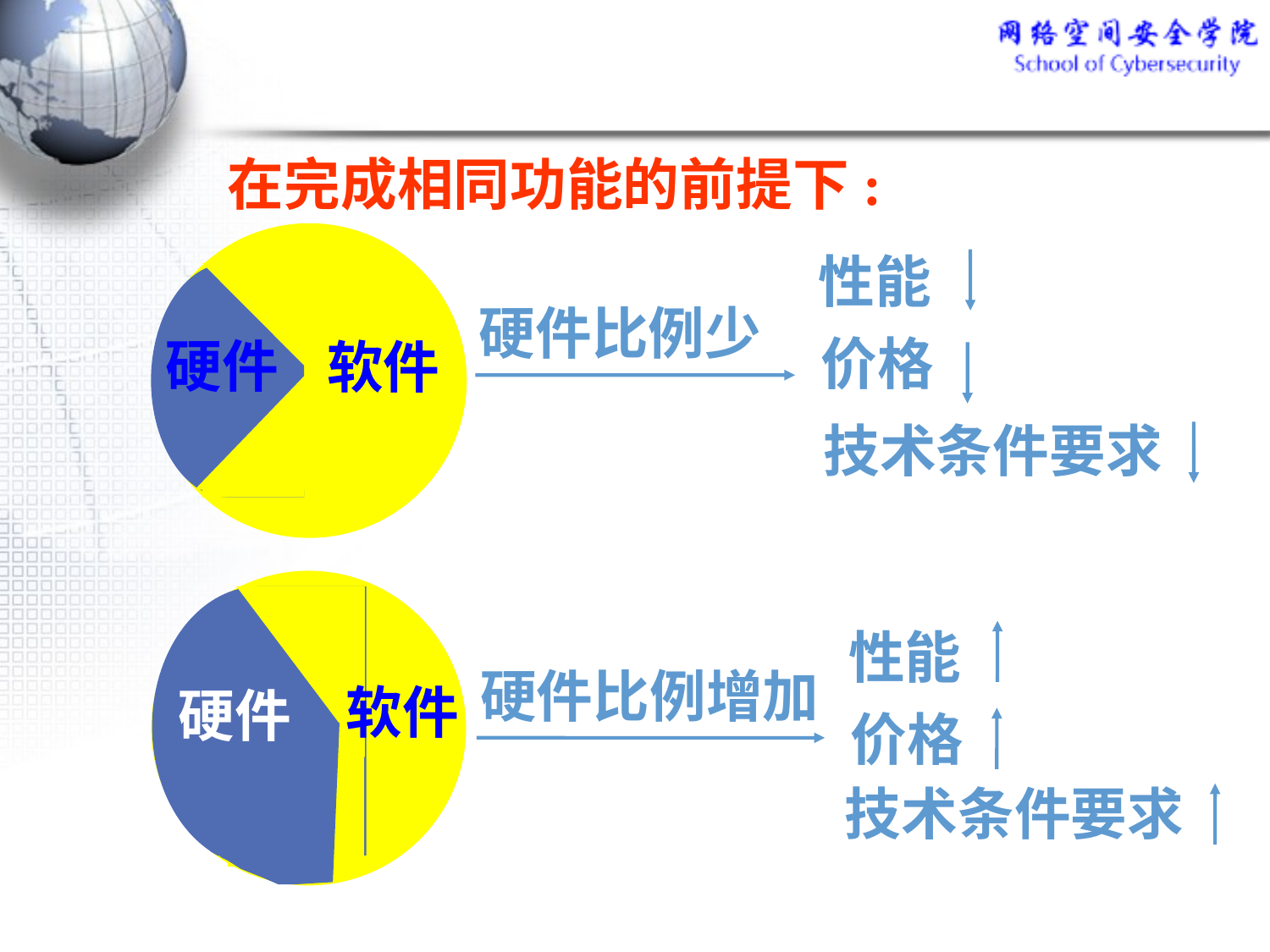

在完成相同功能的前提下:

硬件
软件
性能

硬件比例少
价格

技术条件要求

软件
硬件

性能

硬件比例增加
价格

技术条件要求